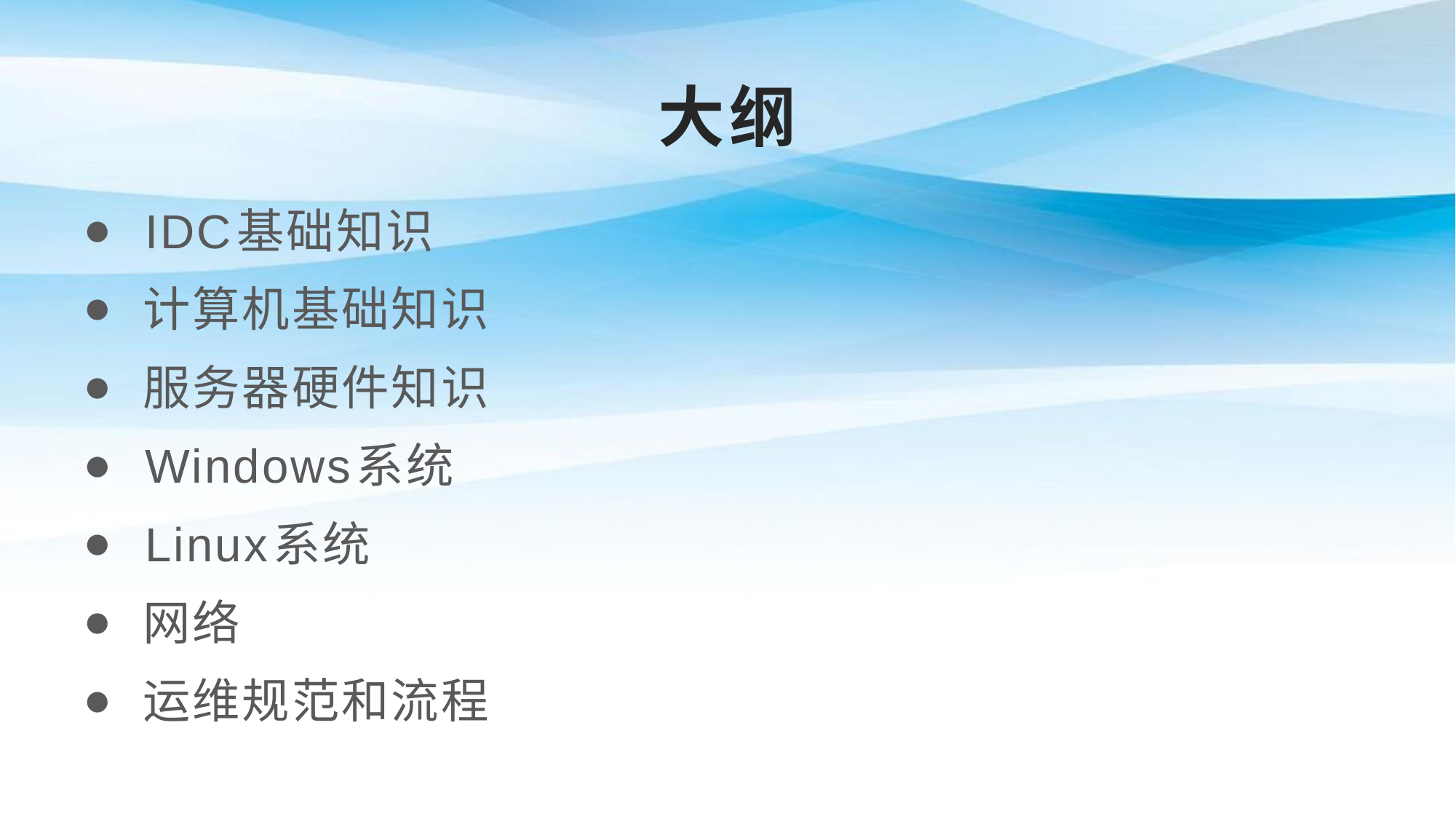

# 大纲
  IDC基础知识
  计算机基础知识
  服务器硬件知识
  Windows系统
  Linux系统
  网络
  运维规范和流程